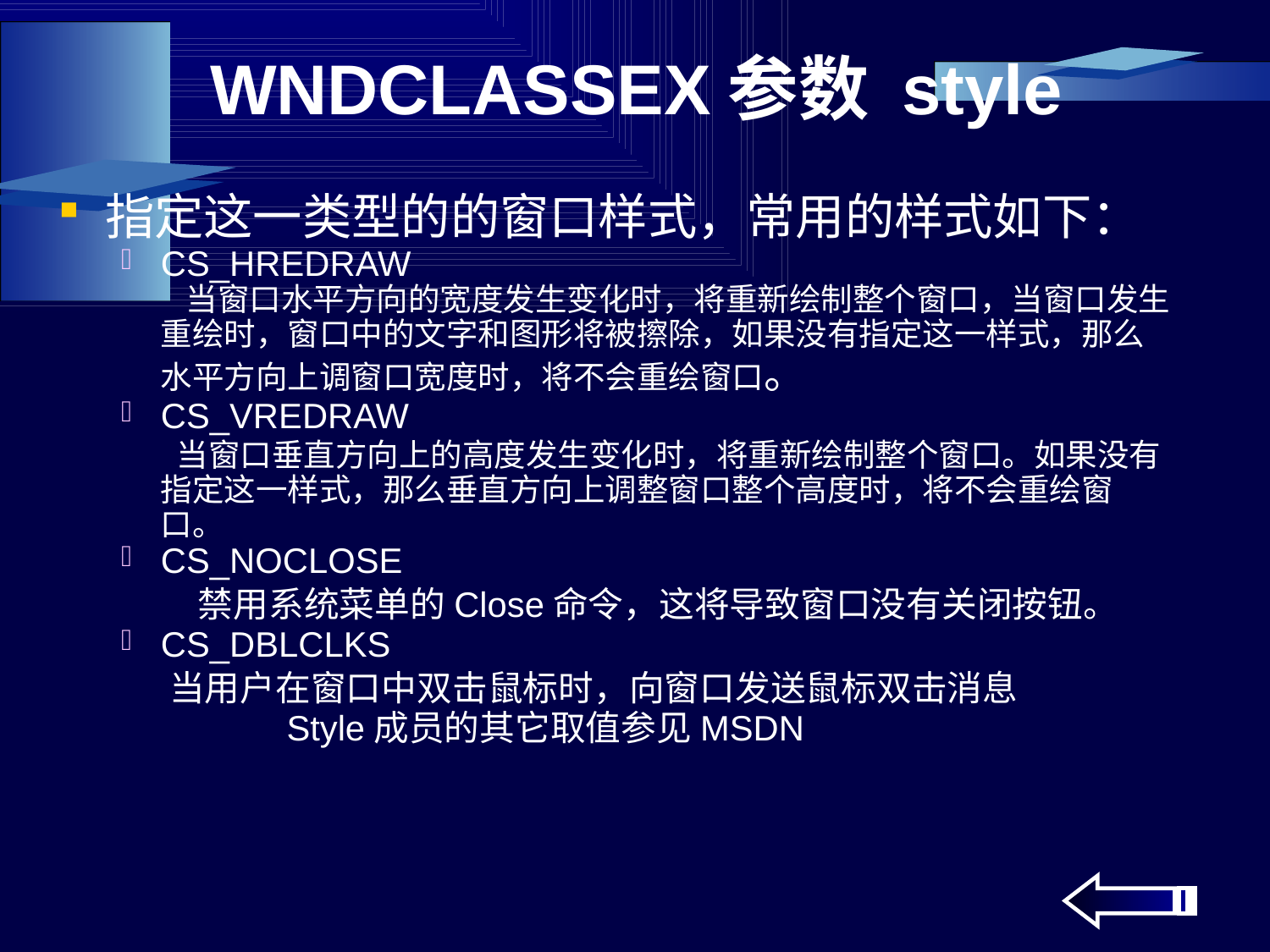

# WNDCLASSEX参数 style
指定这一类型的的窗口样式，常用的样式如下：
CS_HREDRAW
        当窗口水平方向的宽度发生变化时，将重新绘制整个窗口，当窗口发生重绘时，窗口中的文字和图形将被擦除，如果没有指定这一样式，那么水平方向上调窗口宽度时，将不会重绘窗口。
CS_VREDRAW
      当窗口垂直方向上的高度发生变化时，将重新绘制整个窗口。如果没有指定这一样式，那么垂直方向上调整窗口整个高度时，将不会重绘窗口。
CS_NOCLOSE
       禁用系统菜单的Close命令，这将导致窗口没有关闭按钮。
CS_DBLCLKS
    当用户在窗口中双击鼠标时，向窗口发送鼠标双击消息
                 Style成员的其它取值参见MSDN